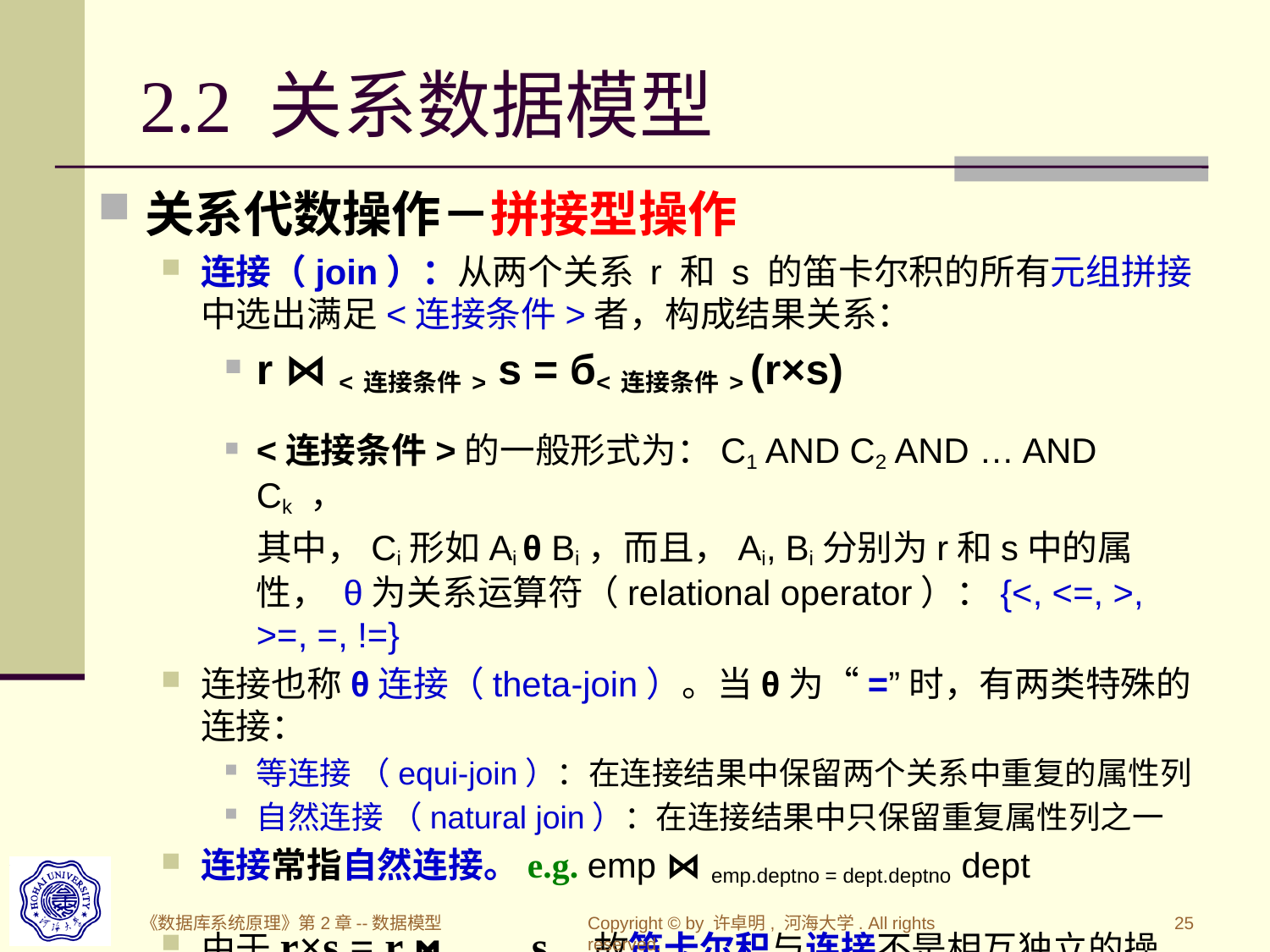

# 2.2 关系数据模型
关系代数操作－拼接型操作
连接（join）：从两个关系 r 和 s 的笛卡尔积的所有元组拼接中选出满足<连接条件>者，构成结果关系：
r ⋈ <连接条件> s = б<连接条件> (r×s)
<连接条件>的一般形式为：C1 AND C2 AND … AND Ck ，
   其中，Ci形如Ai θ Bi，而且，Ai, Bi分别为r和s中的属性， θ为关系运算符（relational operator）：{<, <=, >, >=, =, !=}
连接也称θ连接（theta-join）。当θ为“=”时，有两类特殊的连接：
等连接 （equi-join）：在连接结果中保留两个关系中重复的属性列
自然连接 （natural join）：在连接结果中只保留重复属性列之一
连接常指自然连接。e.g. emp ⋈ emp.deptno = dept.deptno dept
由于r×s = r ⋈ TRUE s，故笛卡尔积与连接不是相互独立的操作，实际中常取其一，而且连接更有意义！

《数据库系统原理》第2章--数据模型
Copyright © by 许卓明, 河海大学. All rights reserved.
25